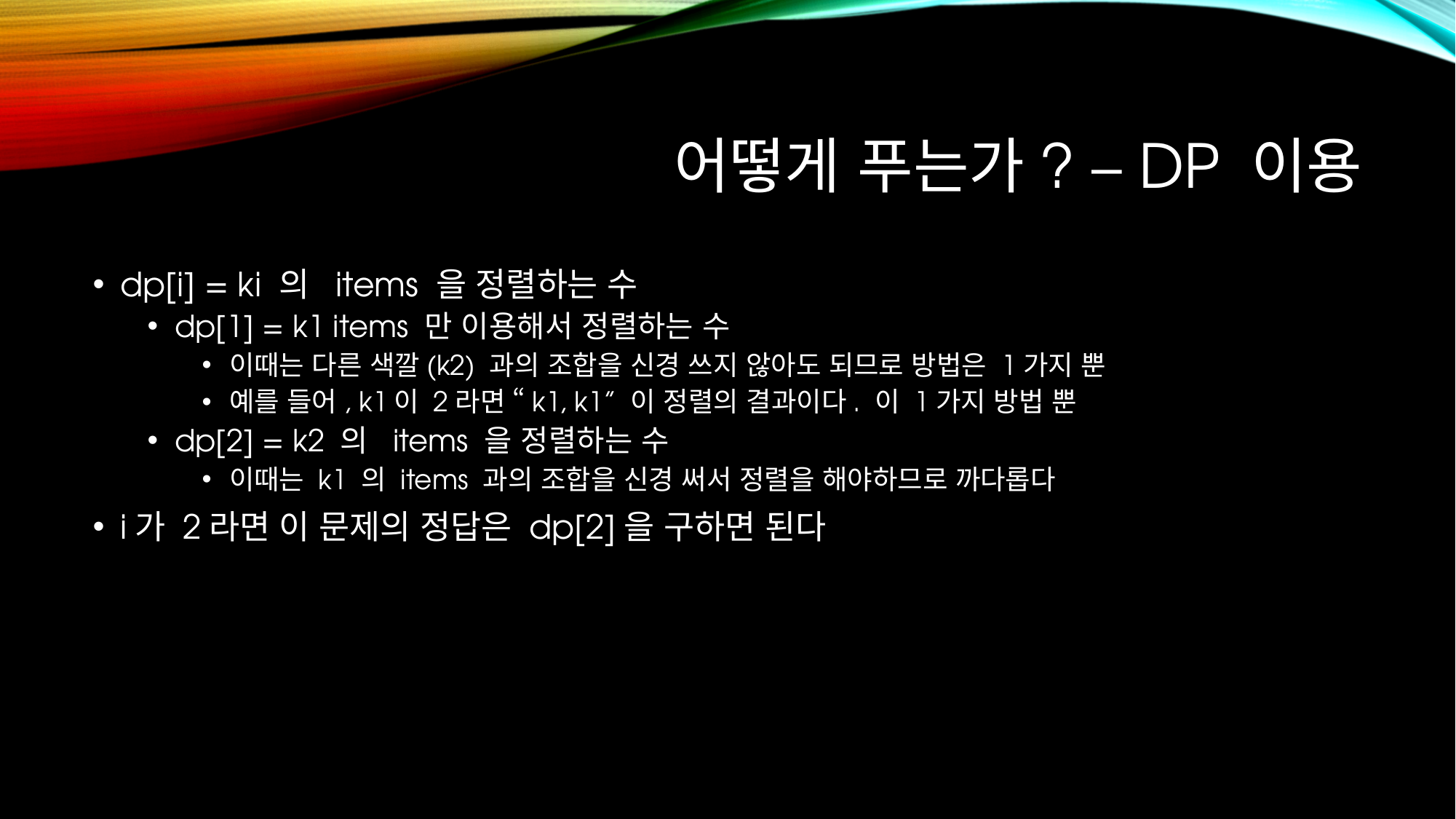

# 어떻게 푸는가? – DP 이용
dp[i] = ki 의  items 을 정렬하는 수
dp[1] = k1 items 만 이용해서 정렬하는 수
이때는 다른 색깔(k2) 과의 조합을 신경 쓰지 않아도 되므로 방법은 1가지 뿐
예를 들어, k1이 2라면 “k1, k1” 이 정렬의 결과이다. 이 1가지 방법 뿐
dp[2] = k2 의  items 을 정렬하는 수
이때는 k1 의 items 과의 조합을 신경 써서 정렬을 해야하므로 까다롭다
i가 2라면 이 문제의 정답은 dp[2]을 구하면 된다